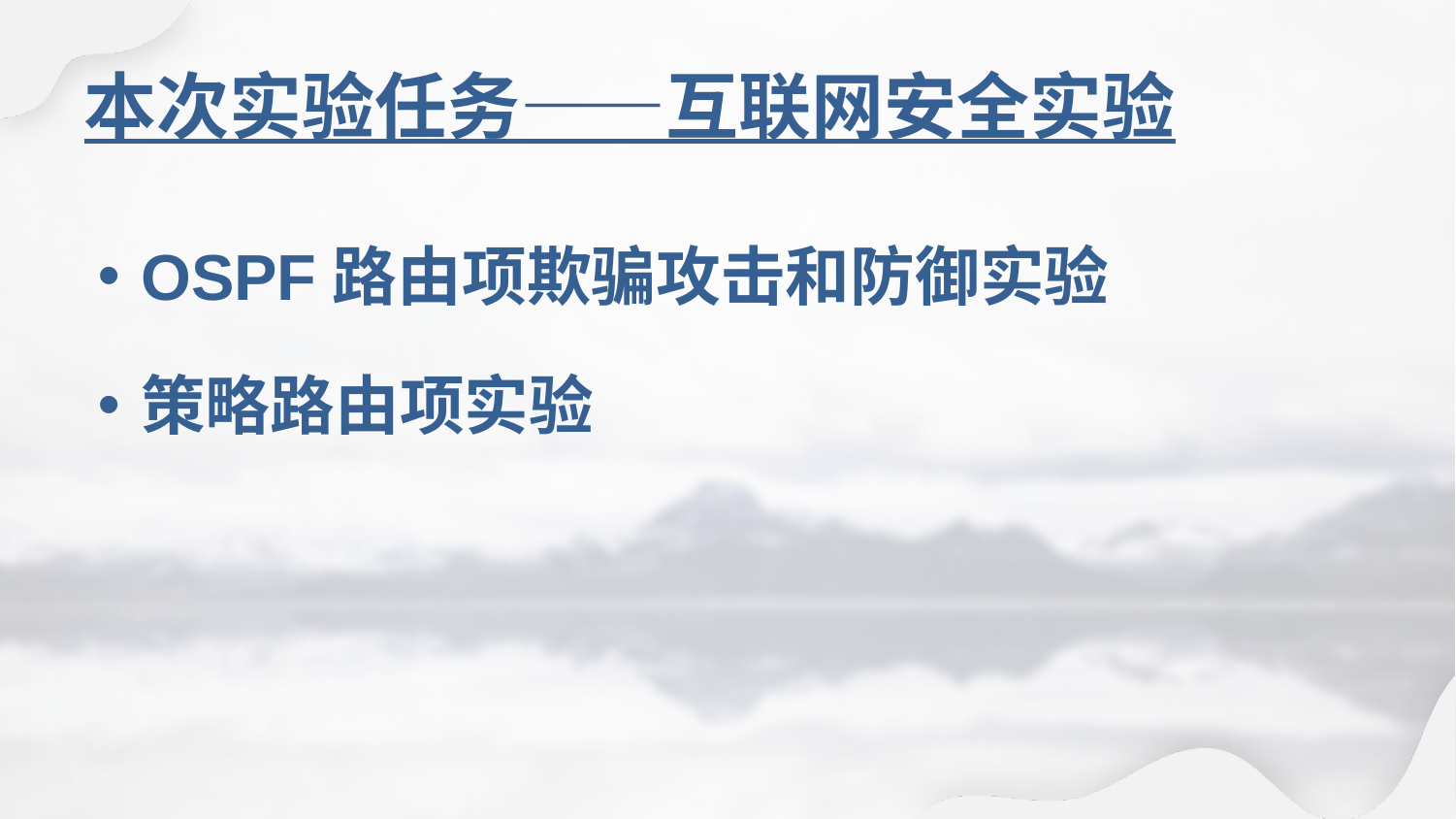

# 本次实验任务——互联网安全实验
OSPF路由项欺骗攻击和防御实验
策略路由项实验